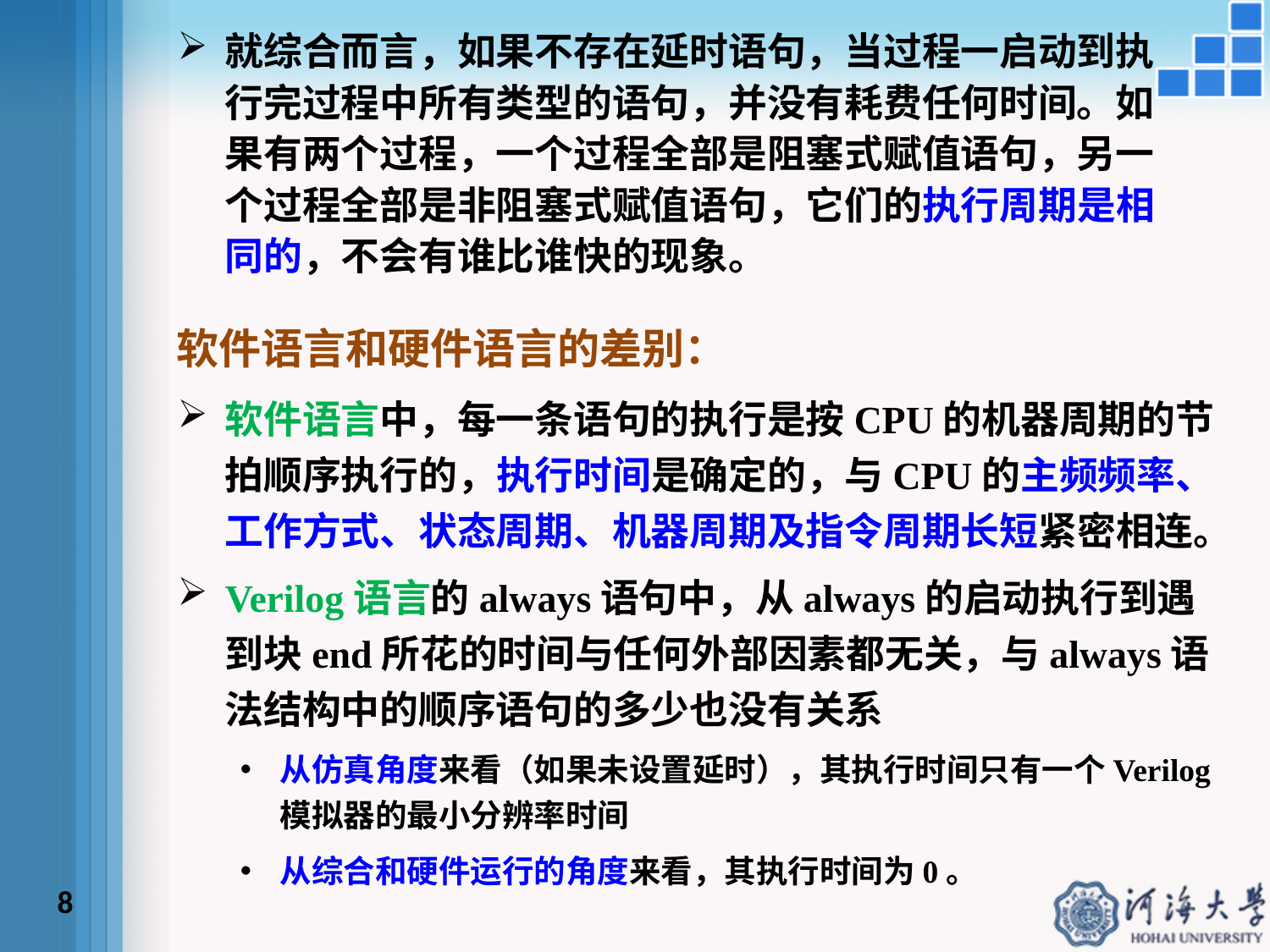

就综合而言，如果不存在延时语句，当过程一启动到执行完过程中所有类型的语句，并没有耗费任何时间。如果有两个过程，一个过程全部是阻塞式赋值语句，另一个过程全部是非阻塞式赋值语句，它们的执行周期是相同的，不会有谁比谁快的现象。

软件语言中，每一条语句的执行是按CPU的机器周期的节拍顺序执行的，执行时间是确定的，与CPU的主频频率、工作方式、状态周期、机器周期及指令周期长短紧密相连。
Verilog语言的always语句中，从always的启动执行到遇到块end所花的时间与任何外部因素都无关，与always语法结构中的顺序语句的多少也没有关系
从仿真角度来看（如果未设置延时），其执行时间只有一个Verilog模拟器的最小分辨率时间
从综合和硬件运行的角度来看，其执行时间为0。
软件语言和硬件语言的差别：
8